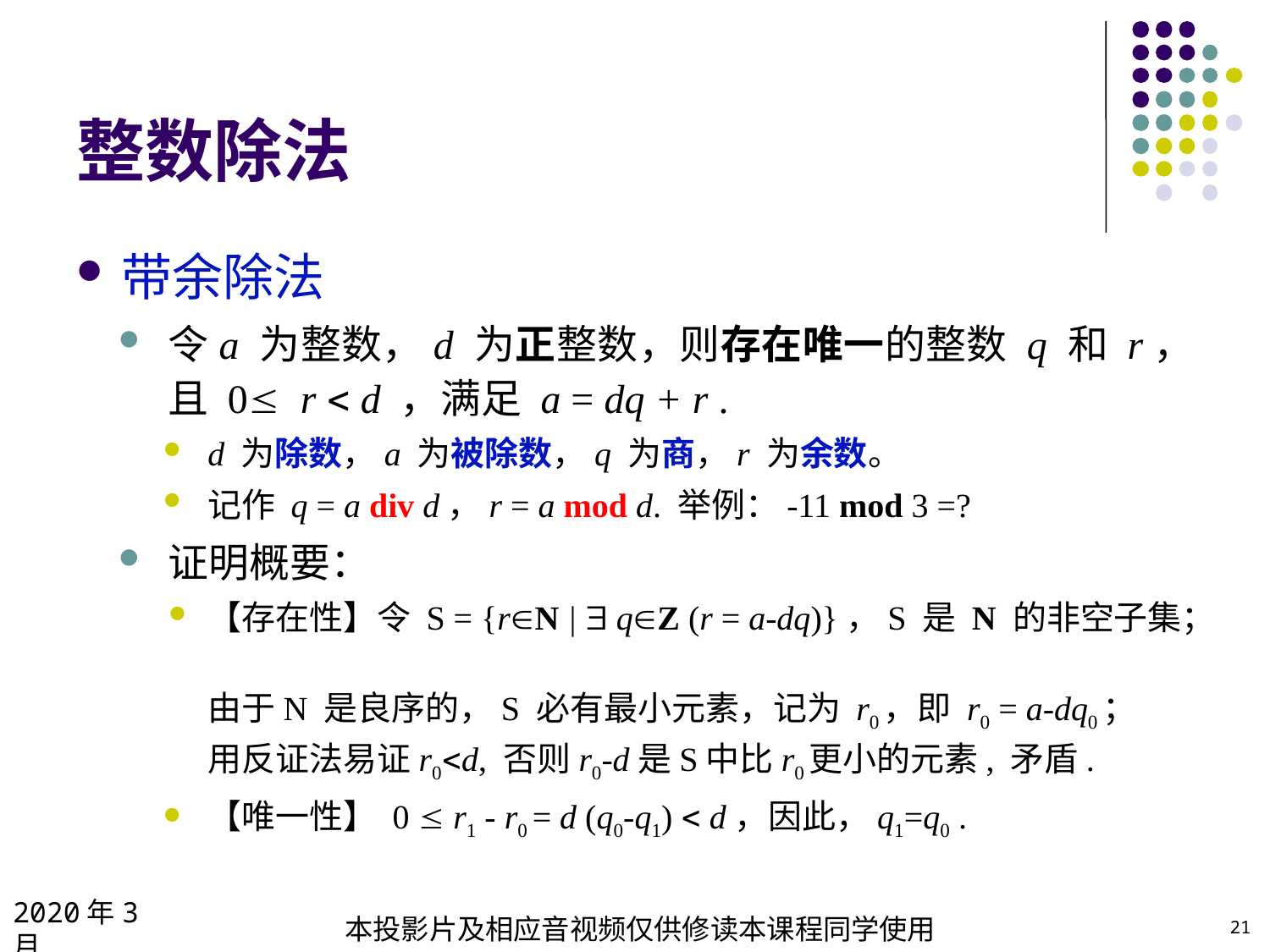

# 整数除法
带余除法
令a 为整数，d 为正整数，则存在唯一的整数 q 和 r，且 0≤ r < d ，满足 a = dq + r .
d 为除数，a 为被除数，q 为商，r 为余数。
记作 q = a div d，r = a mod d. 举例：-11 mod 3 =?
证明概要：
【存在性】令 S = {r∈N | ∃ q∈Z (r = a-dq)}，S 是 N 的非空子集；
由于N 是良序的，S 必有最小元素，记为 r0，即 r0 = a-dq0；
用反证法易证r0<d, 否则r0-d是S中比r0更小的元素, 矛盾.
【唯一性】 0 ≤ r1 - r0 = d (q0-q1) < d，因此，q1=q0 .

2020年3月
本投影片及相应音视频仅供修读本课程同学使用
21